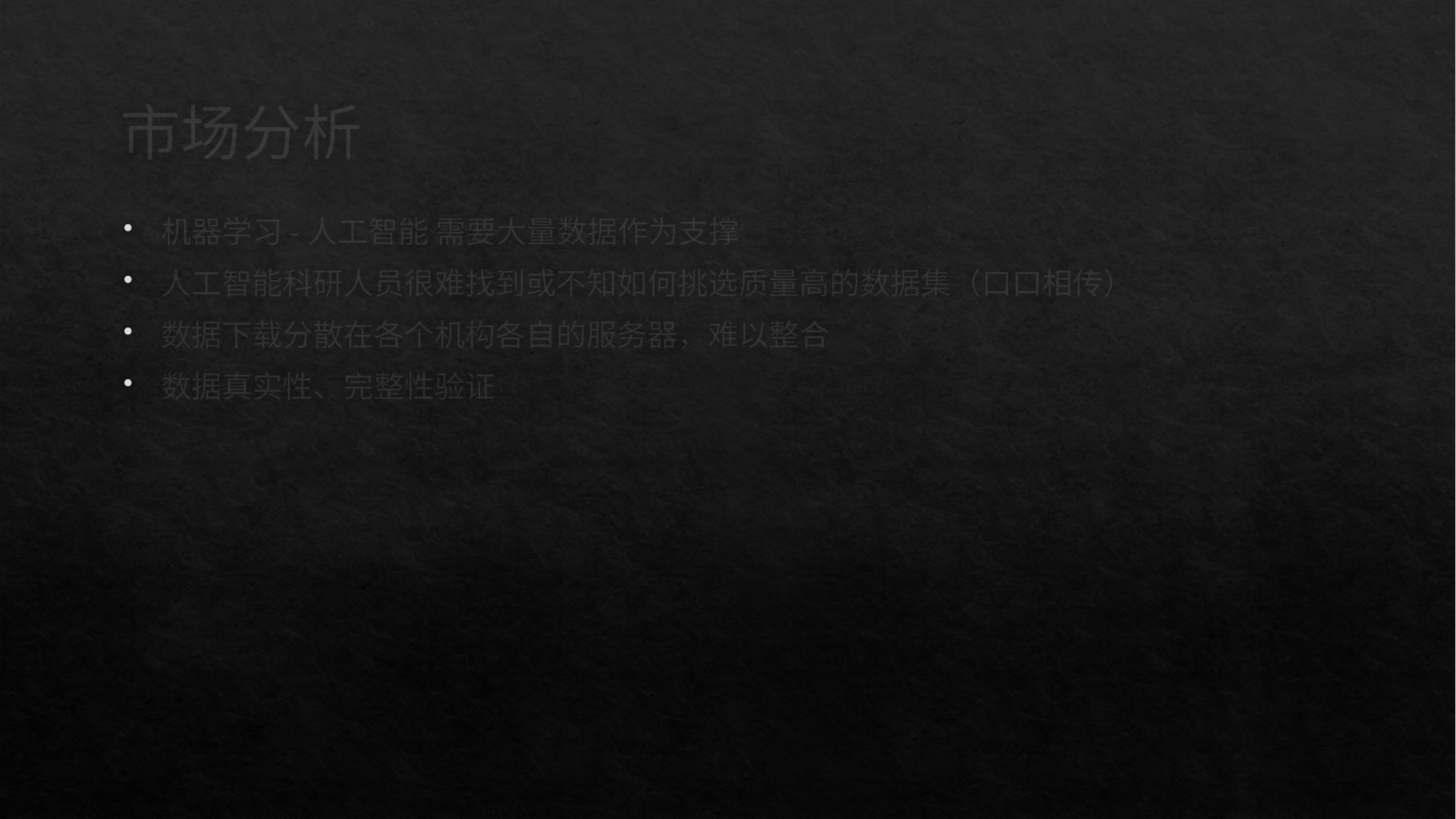

# 市场分析
机器学习-人工智能 需要大量数据作为支撑
人工智能科研人员很难找到或不知如何挑选质量高的数据集（口口相传）
数据下载分散在各个机构各自的服务器，难以整合
数据真实性、完整性验证